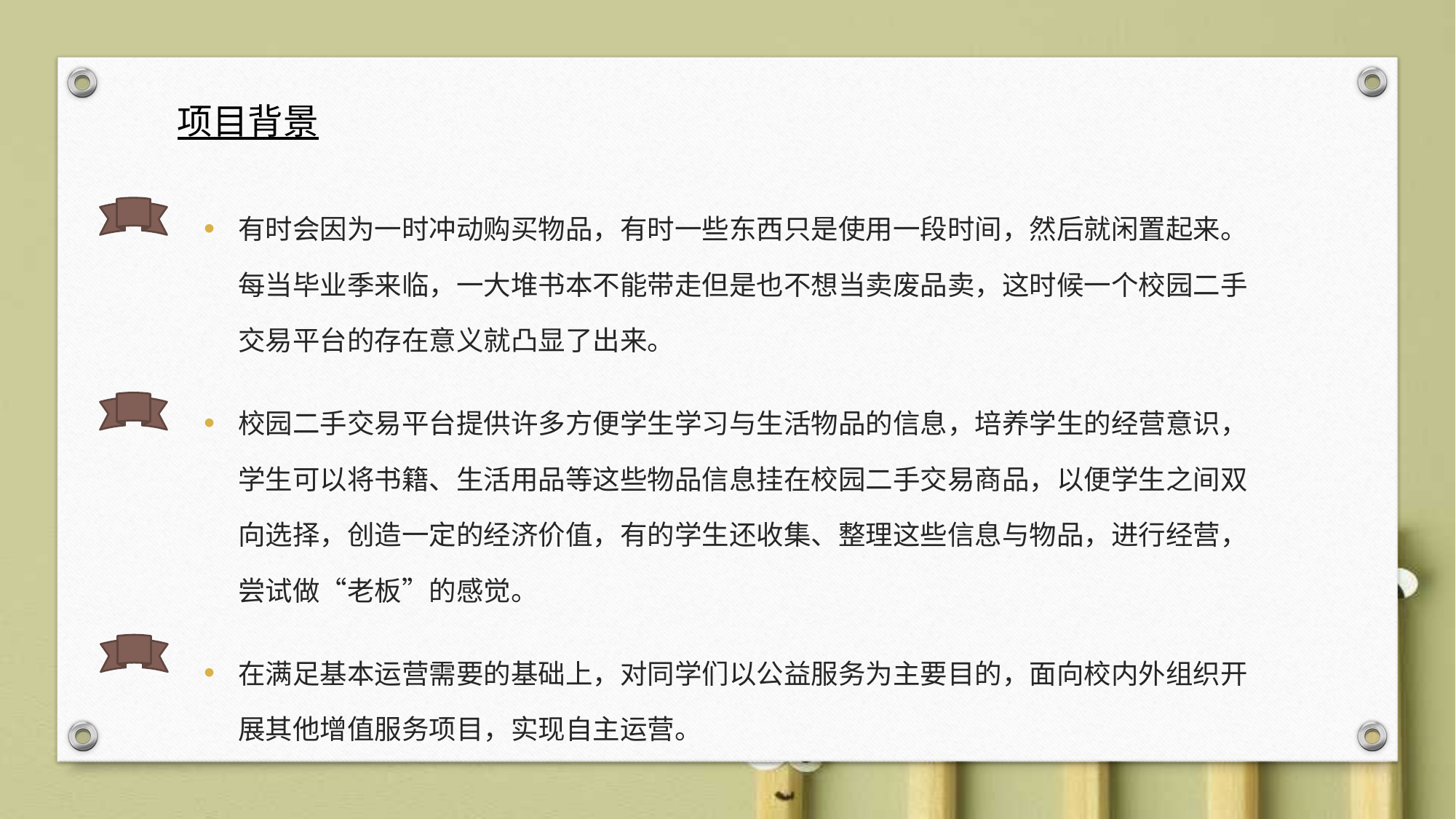

项目背景
有时会因为一时冲动购买物品，有时一些东西只是使用一段时间，然后就闲置起来。每当毕业季来临，一大堆书本不能带走但是也不想当卖废品卖，这时候一个校园二手交易平台的存在意义就凸显了出来。
校园二手交易平台提供许多方便学生学习与生活物品的信息，培养学生的经营意识，学生可以将书籍、生活用品等这些物品信息挂在校园二手交易商品，以便学生之间双向选择，创造一定的经济价值，有的学生还收集、整理这些信息与物品，进行经营，尝试做“老板”的感觉。
在满足基本运营需要的基础上，对同学们以公益服务为主要目的，面向校内外组织开展其他增值服务项目，实现自主运营。